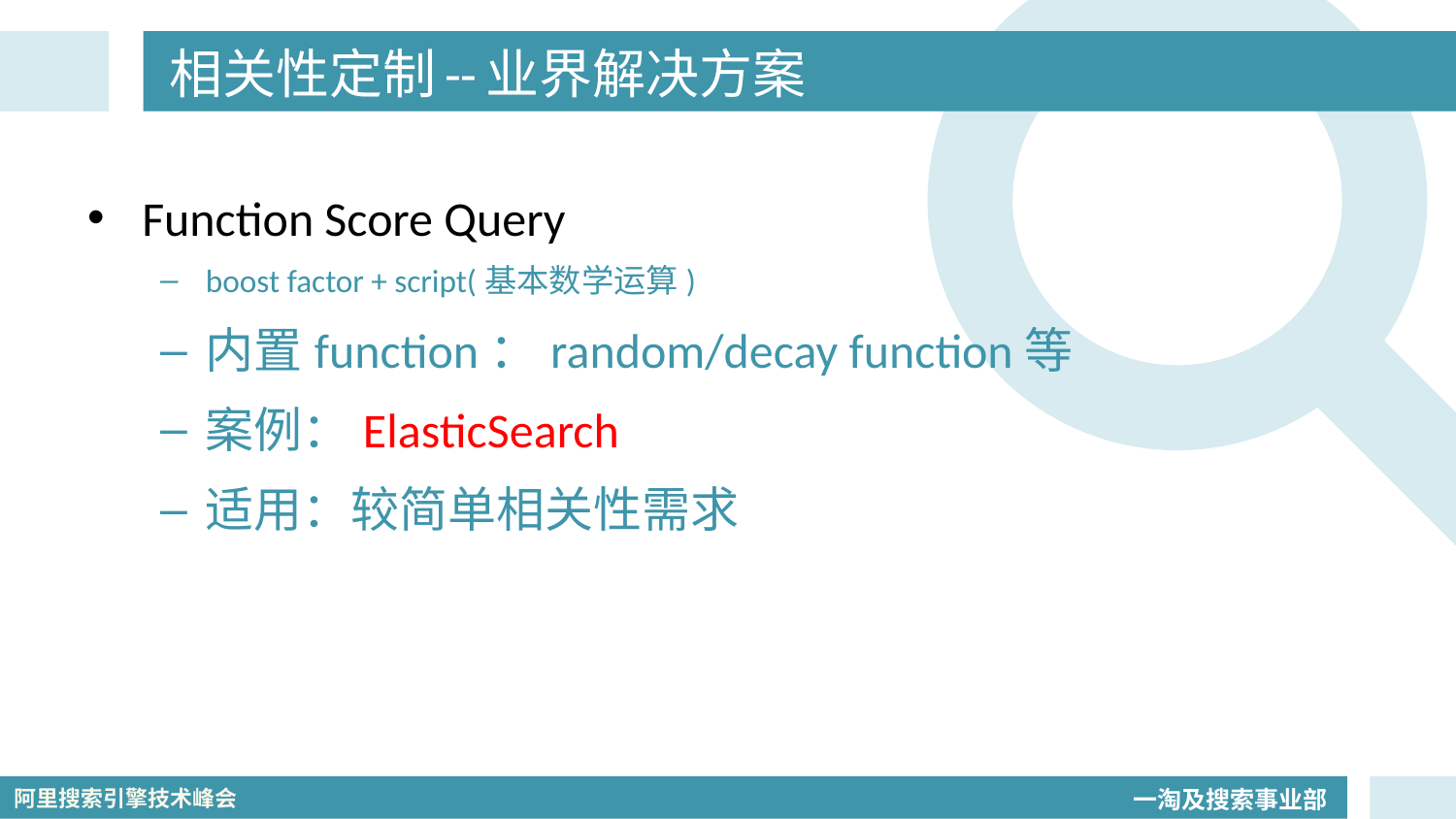

# 相关性定制--业界解决方案
Function Score Query
boost factor + script(基本数学运算)
内置function：random/decay function等
案例：ElasticSearch
适用：较简单相关性需求